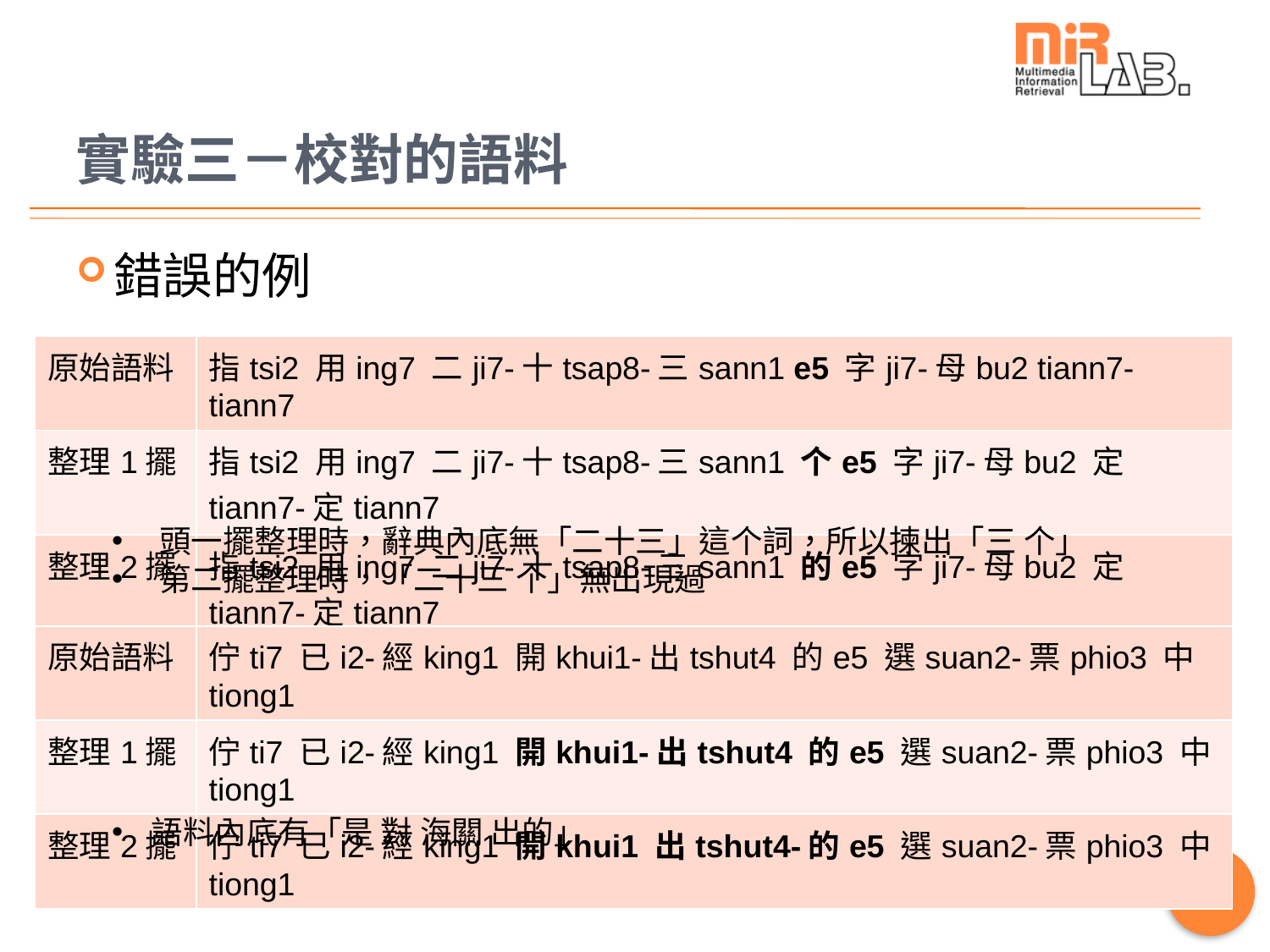

# 實驗三－校對的語料
錯誤的例
| 原始語料 | 指tsi2 用ing7 二ji7-十tsap8-三sann1 e5 字ji7-母bu2 tiann7-tiann7 |
| --- | --- |
| 整理1擺 | 指tsi2 用ing7 二ji7-十tsap8-三sann1 个e5 字ji7-母bu2 定tiann7-定tiann7 |
| 整理2擺 | 指tsi2 用ing7 二ji7-十tsap8-三sann1 的e5 字ji7-母bu2 定tiann7-定tiann7 |
頭一擺整理時，辭典內底無「二十三」這个詞，所以揀出「三 个」
第二擺整理時，「二十三 个」無出現過
| 原始語料 | 佇ti7 已i2-經king1 開khui1-出tshut4 的e5 選suan2-票phio3 中tiong1 |
| --- | --- |
| 整理1擺 | 佇ti7 已i2-經king1 開khui1-出tshut4 的e5 選suan2-票phio3 中tiong1 |
| 整理2擺 | 佇ti7 已i2-經king1 開khui1 出tshut4-的e5 選suan2-票phio3 中tiong1 |
語料內底有「是 對 海關 出的」